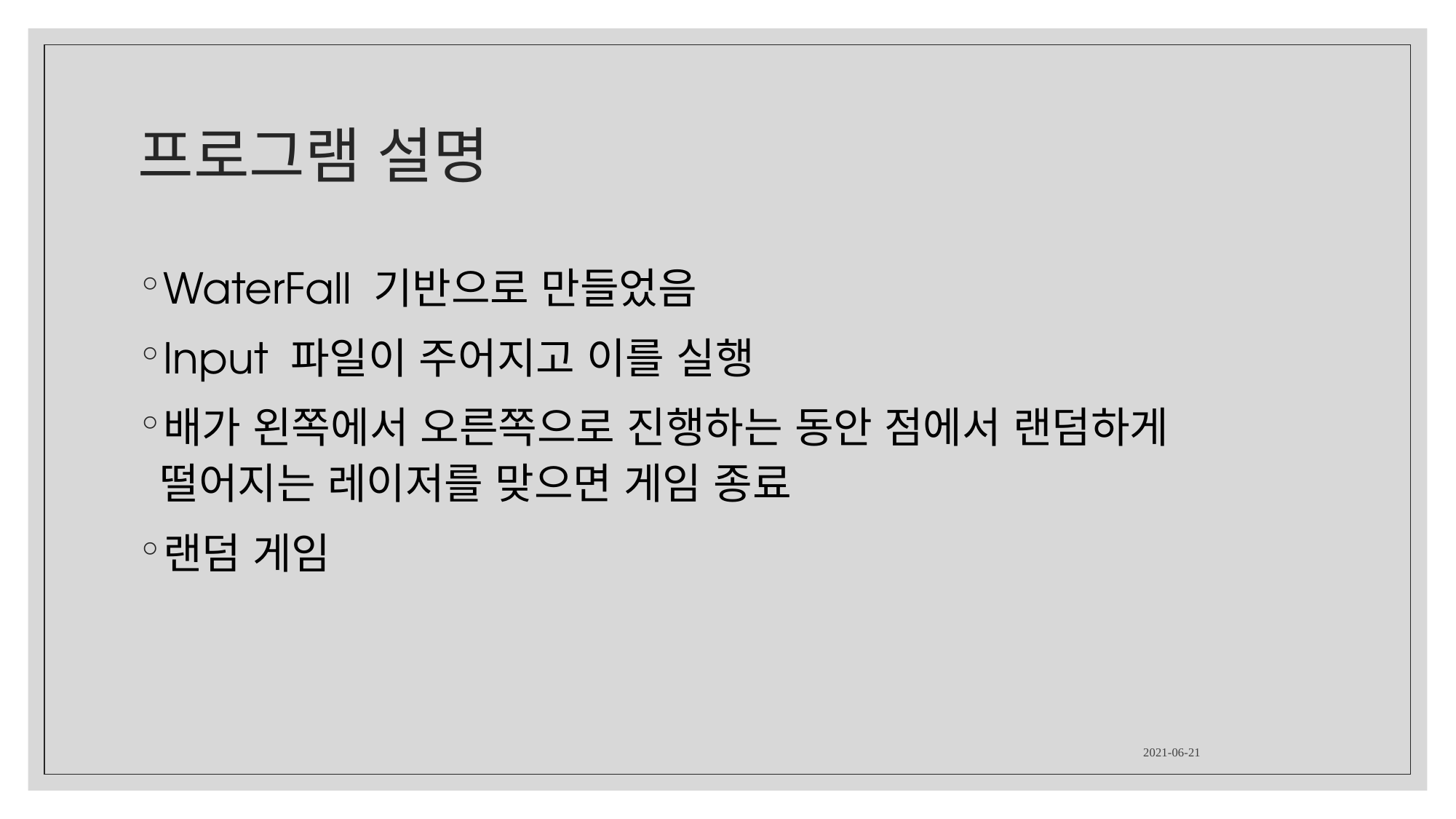

# 프로그램 설명
WaterFall 기반으로 만들었음
Input 파일이 주어지고 이를 실행
배가 왼쪽에서 오른쪽으로 진행하는 동안 점에서 랜덤하게 떨어지는 레이저를 맞으면 게임 종료
랜덤 게임

2021-06-21